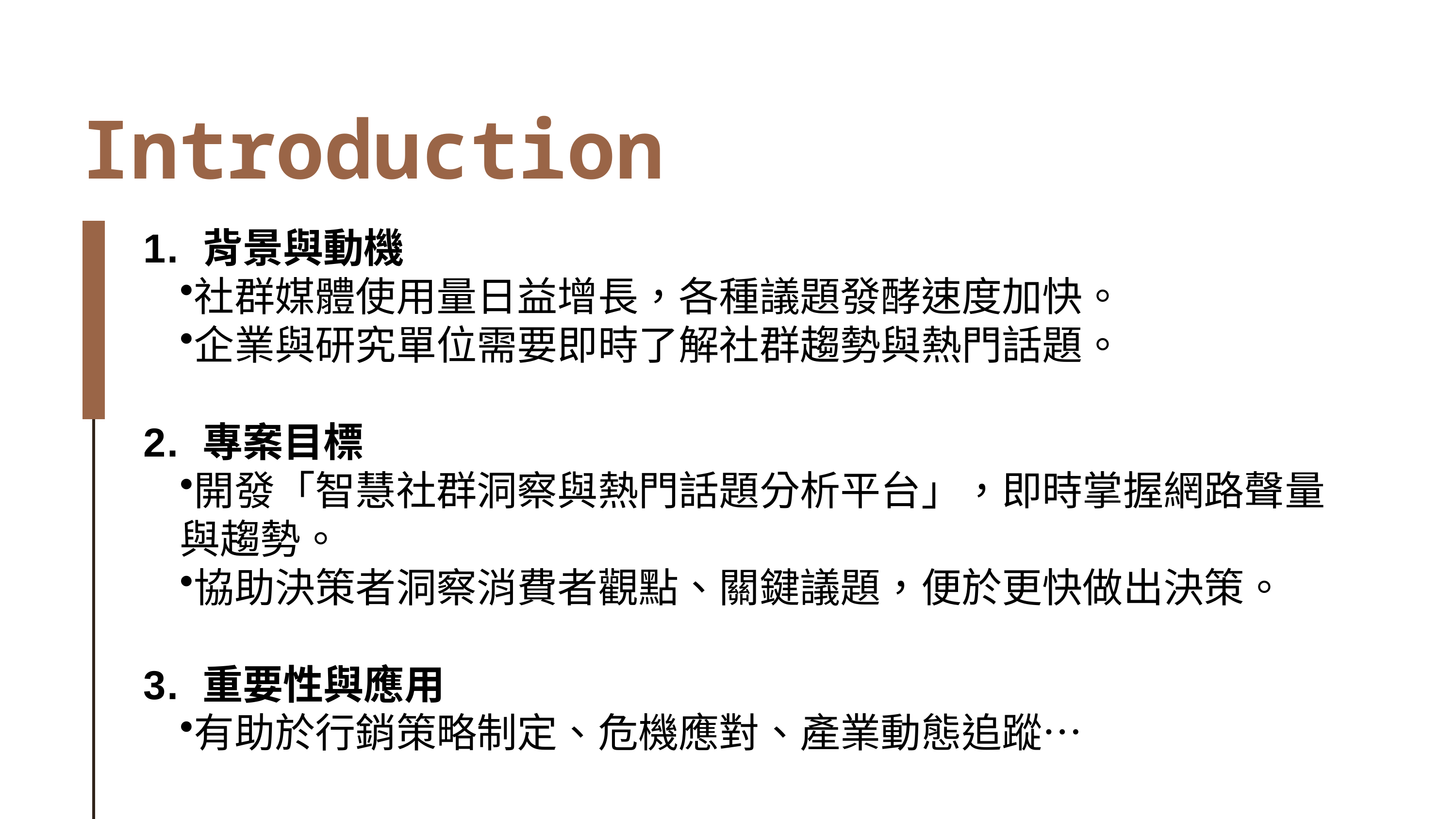

Introduction

背景與動機
社群媒體使用量日益增長，各種議題發酵速度加快。
企業與研究單位需要即時了解社群趨勢與熱門話題。

專案目標
開發「智慧社群洞察與熱門話題分析平台」，即時掌握網路聲量與趨勢。
協助決策者洞察消費者觀點、關鍵議題，便於更快做出決策。

重要性與應用
有助於行銷策略制定、危機應對、產業動態追蹤…